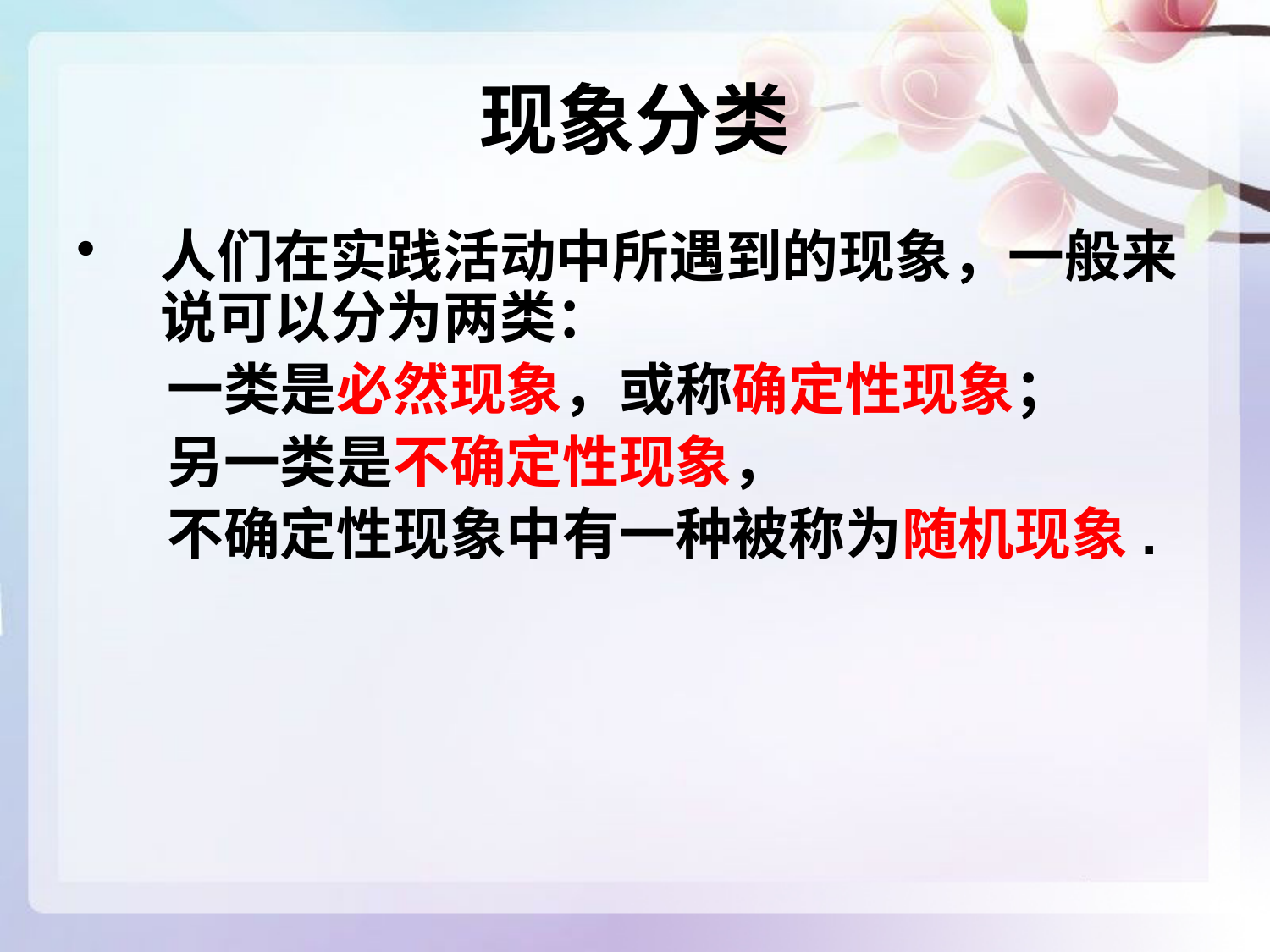

# 现象分类
人们在实践活动中所遇到的现象，一般来说可以分为两类：
      一类是必然现象，或称确定性现象；
      另一类是不确定性现象，
      不确定性现象中有一种被称为随机现象.